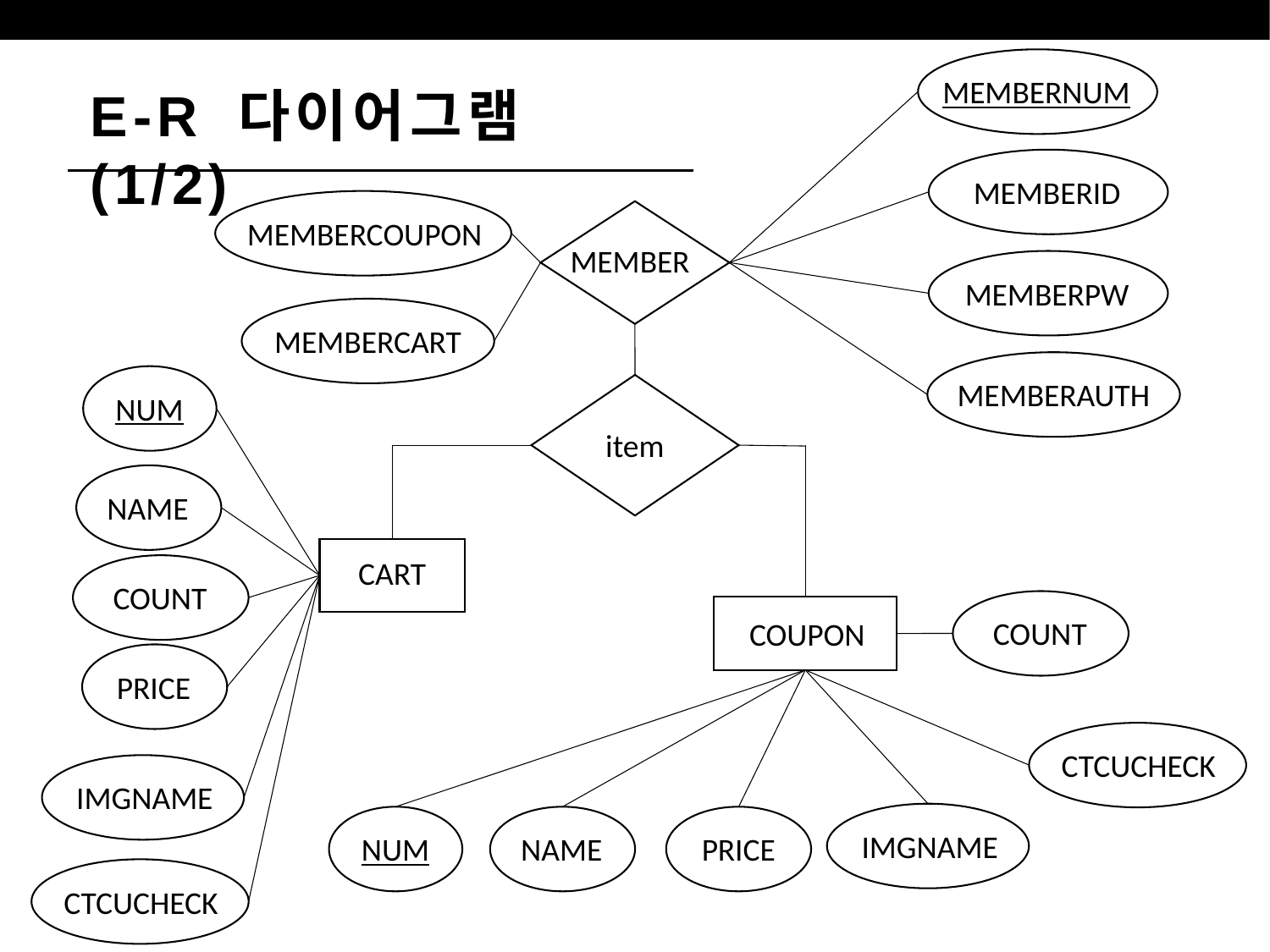

MEMBERNUM
E-R 다이어그램(1/2)

MEMBERID

MEMBERCOUPON
MEMBER

MEMBERPW

MEMBERCART

MEMBERAUTH

NUM
item

NAME

CART

COUNT

COUNT
COUPON

PRICE

CTCUCHECK

IMGNAME

IMGNAME
PRICE
NUM
NAME

CTCUCHECK